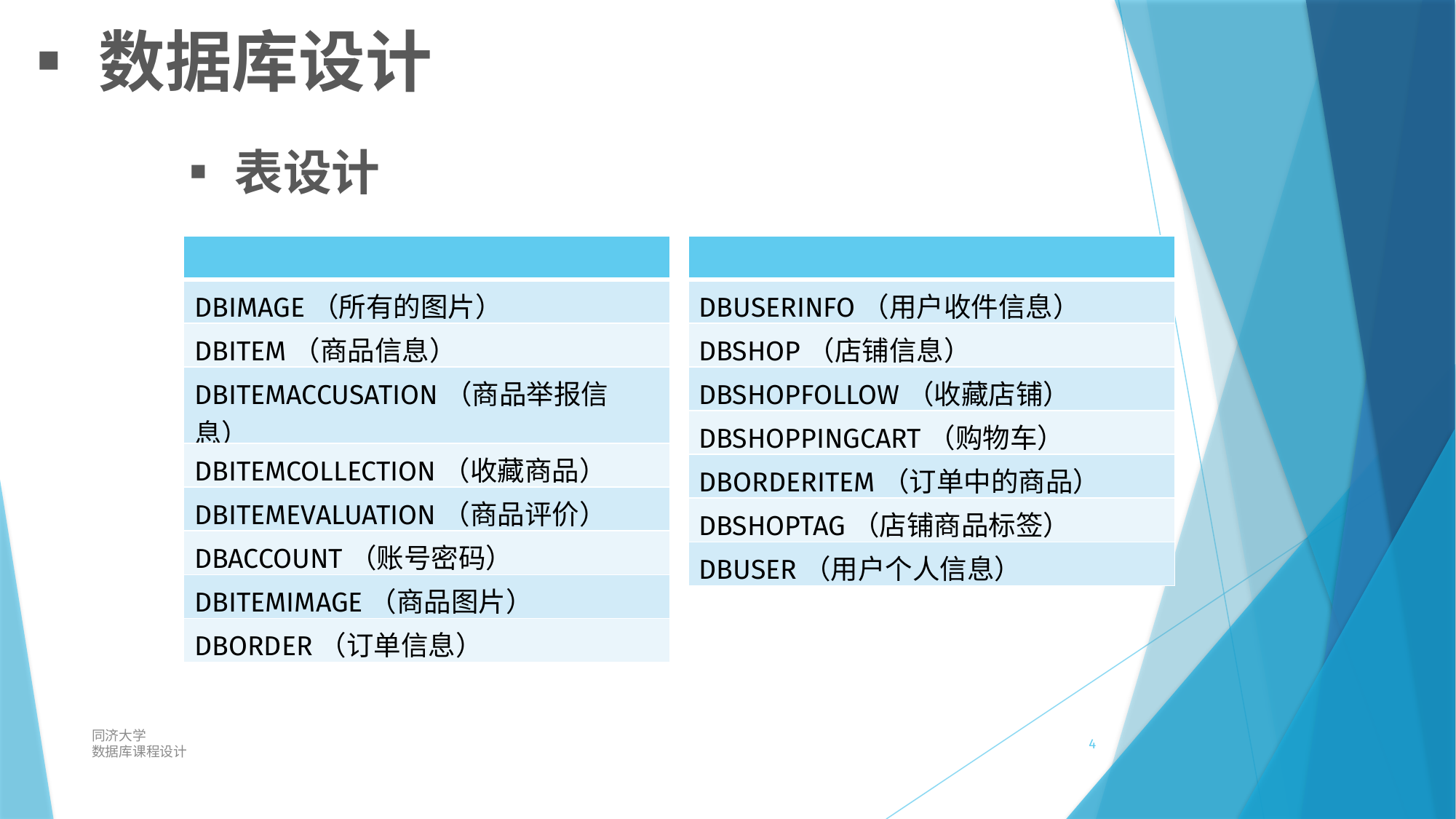

▪数据库设计
▪表设计
|  |
| --- |
| DBIMAGE（所有的图片） |
| DBITEM（商品信息） |
| DBITEMACCUSATION（商品举报信息） |
| DBITEMCOLLECTION（收藏商品） |
| DBITEMEVALUATION（商品评价） |
| DBACCOUNT（账号密码） |
| DBITEMIMAGE（商品图片） |
| DBORDER（订单信息） |
|  |
| --- |
| DBUSERINFO（用户收件信息） |
| DBSHOP（店铺信息） |
| DBSHOPFOLLOW（收藏店铺） |
| DBSHOPPINGCART（购物车） |
| DBORDERITEM（订单中的商品） |
| DBSHOPTAG（店铺商品标签） |
| DBUSER（用户个人信息） |
同济大学
数据库课程设计
4